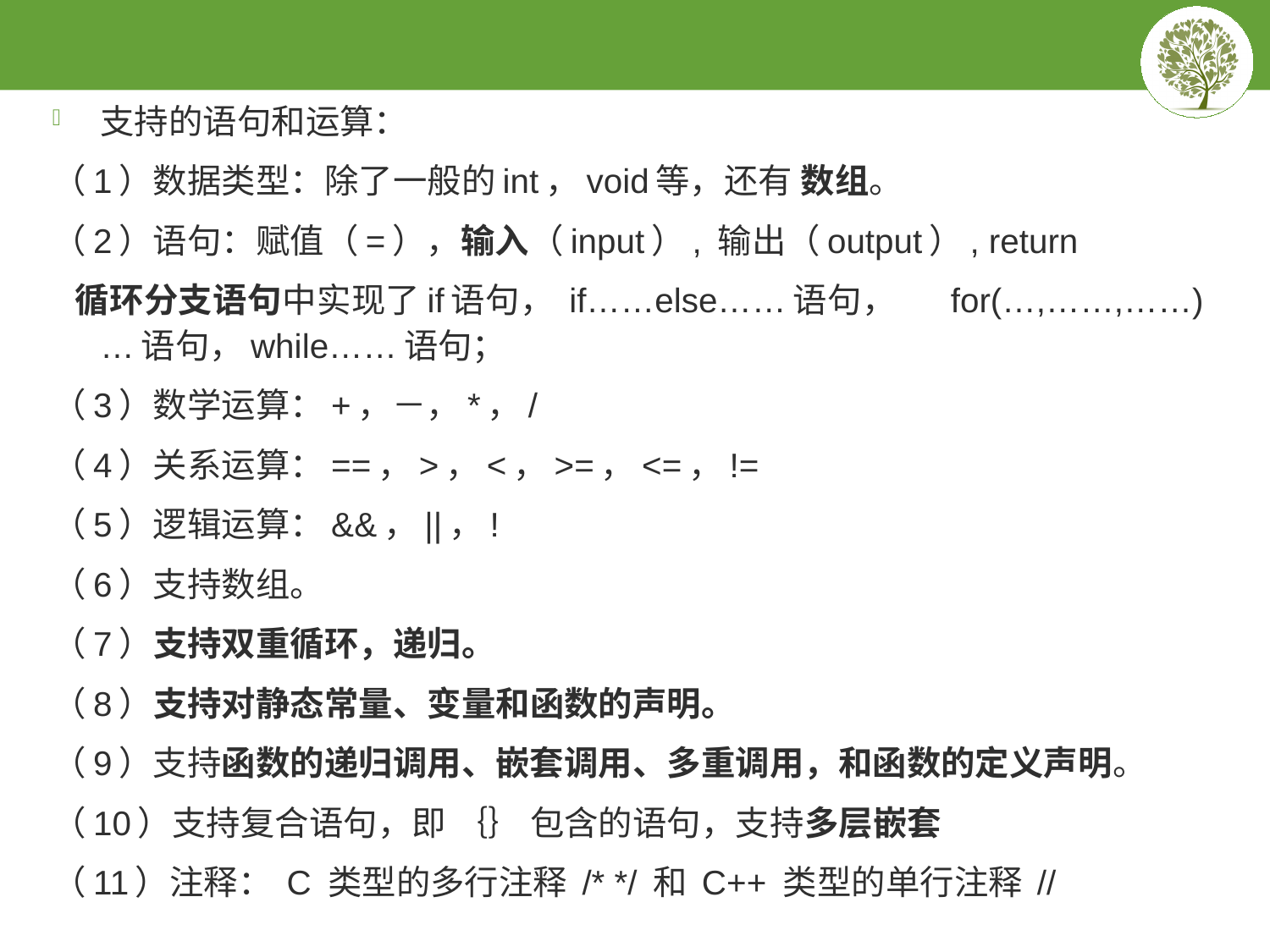

#
支持的语句和运算：
（1）数据类型：除了一般的int，void等，还有 数组。
（2）语句：赋值（=），输入（input）, 输出（output）, return
  循环分支语句中实现了if语句， if……else……语句，      for(…,……,……)…语句，while……语句；
（3）数学运算：+，－，*，/
（4）关系运算：==，>，<，>=，<=，!=
（5）逻辑运算：&&，||，!
（6）支持数组。
（7）支持双重循环，递归。
（8）支持对静态常量、变量和函数的声明。
（9）支持函数的递归调用、嵌套调用、多重调用，和函数的定义声明。
（10）支持复合语句，即 ｛｝ 包含的语句，支持多层嵌套
（11）注释： C 类型的多行注释 /* */ 和 C++ 类型的单行注释 //